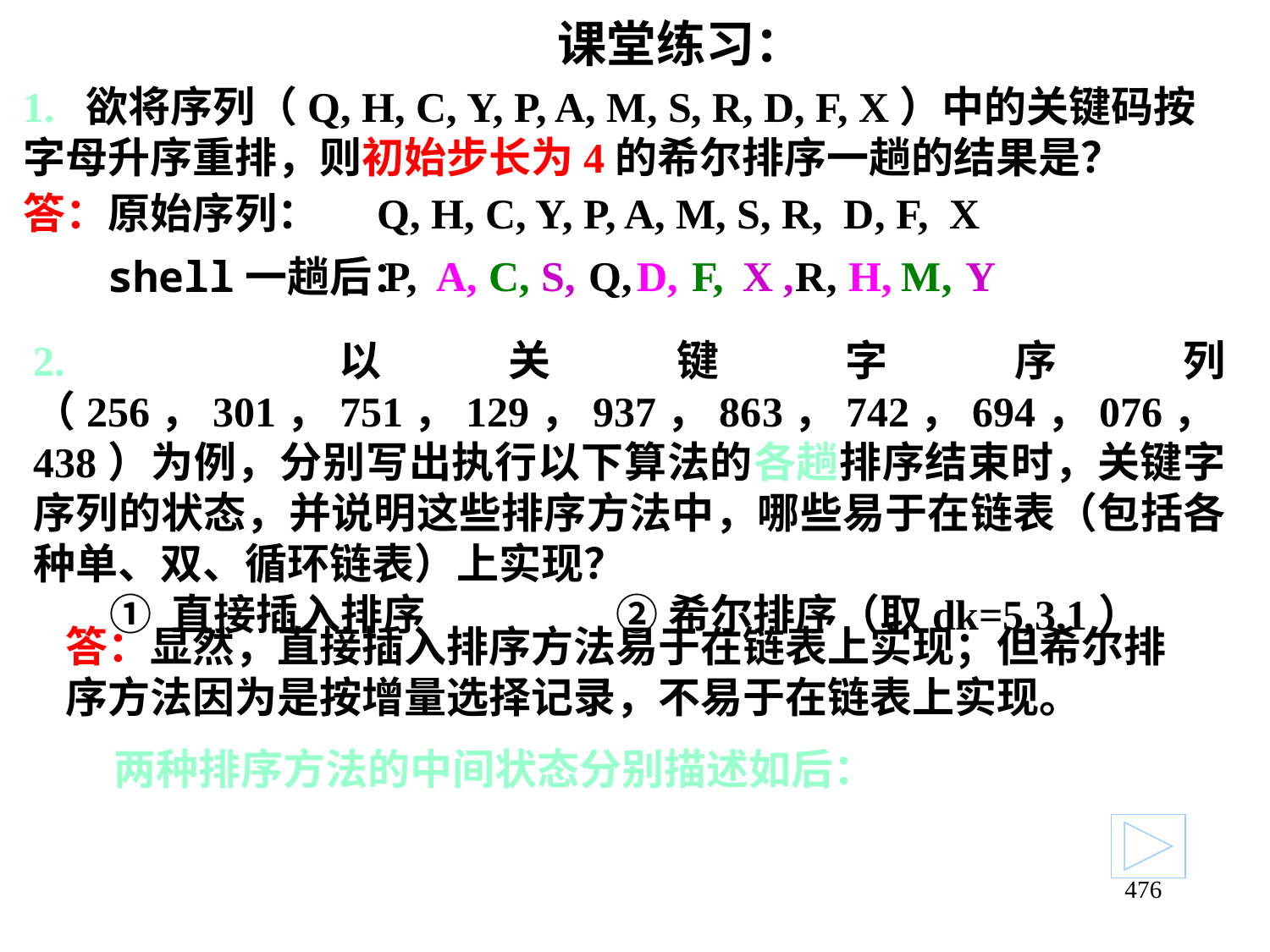

# 课堂练习：
1.  欲将序列（Q, H, C, Y, P, A, M, S, R, D, F, X）中的关键码按字母升序重排，则初始步长为4的希尔排序一趟的结果是？
答：原始序列：     Q, H, C, Y, P, A, M, S, R,  D, F,  X
        shell一趟后：
P,
Q,
R,
A,
D,
H,
C,
F,
M,
S,
X ,
Y
2. 以关键字序列（256，301，751，129，937，863，742，694，076，438）为例，分别写出执行以下算法的各趟排序结束时，关键字序列的状态，并说明这些排序方法中，哪些易于在链表（包括各种单、双、循环链表）上实现？
        ① 直接插入排序                    ② 希尔排序（取dk=5,3,1）
答：显然，直接插入排序方法易于在链表上实现；但希尔排序方法因为是按增量选择记录，不易于在链表上实现。
    两种排序方法的中间状态分别描述如后：

476